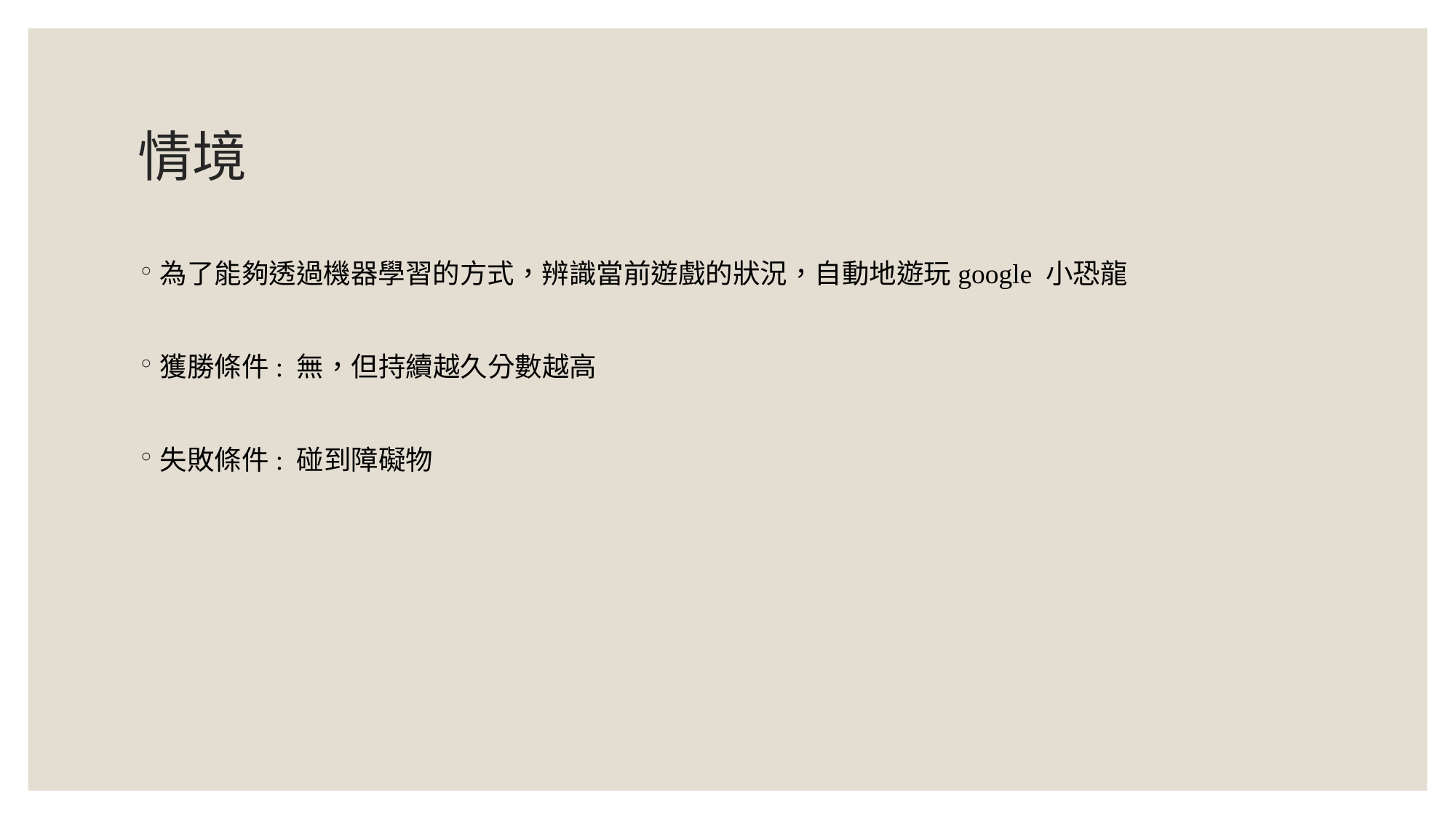

# 情境
為了能夠透過機器學習的方式，辨識當前遊戲的狀況，自動地遊玩google 小恐龍

獲勝條件: 無，但持續越久分數越高

失敗條件: 碰到障礙物